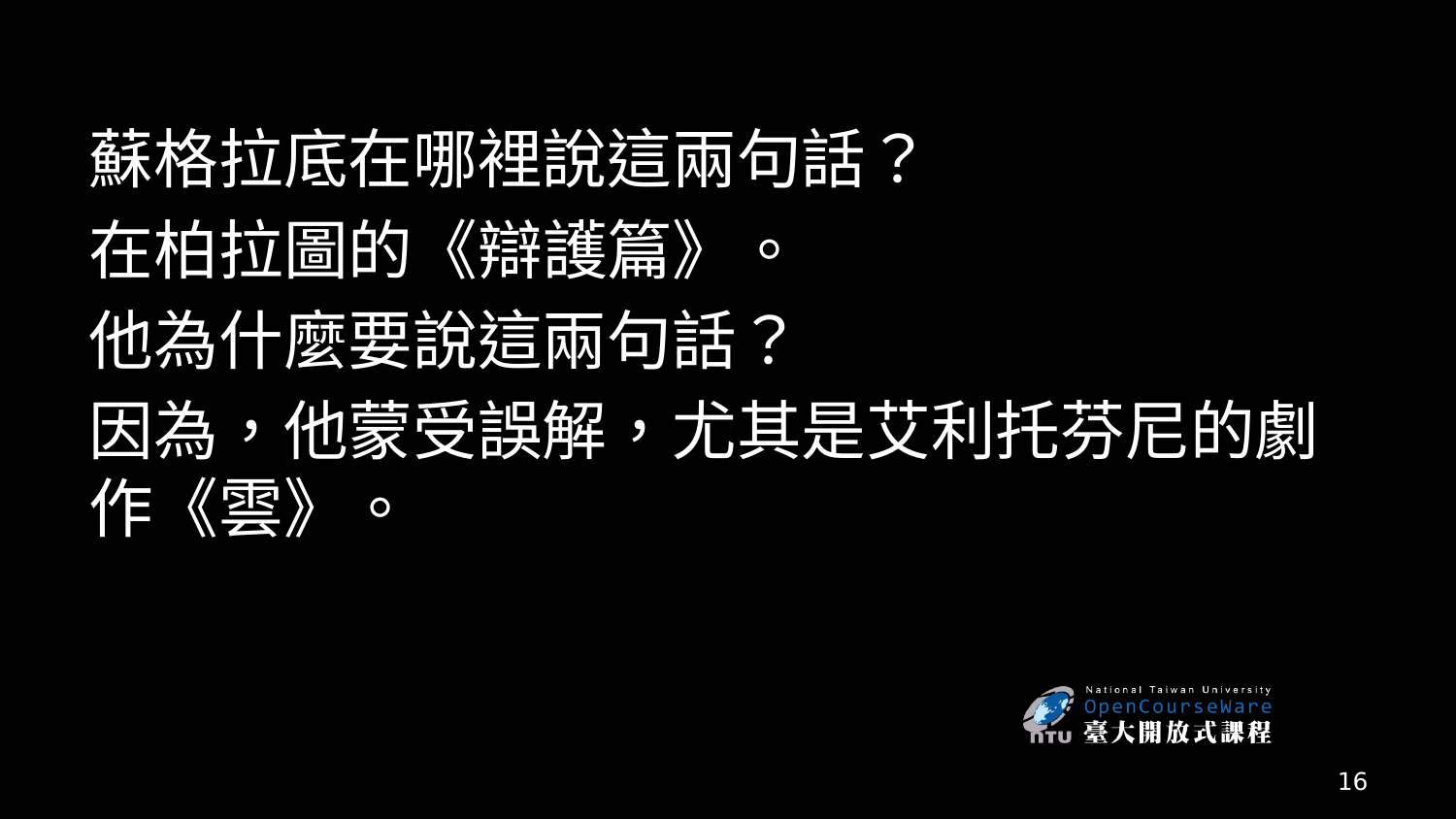

蘇格拉底在哪裡說這兩句話？
在柏拉圖的《辯護篇》。
他為什麼要說這兩句話？
因為，他蒙受誤解，尤其是艾利托芬尼的劇作《雲》。

16